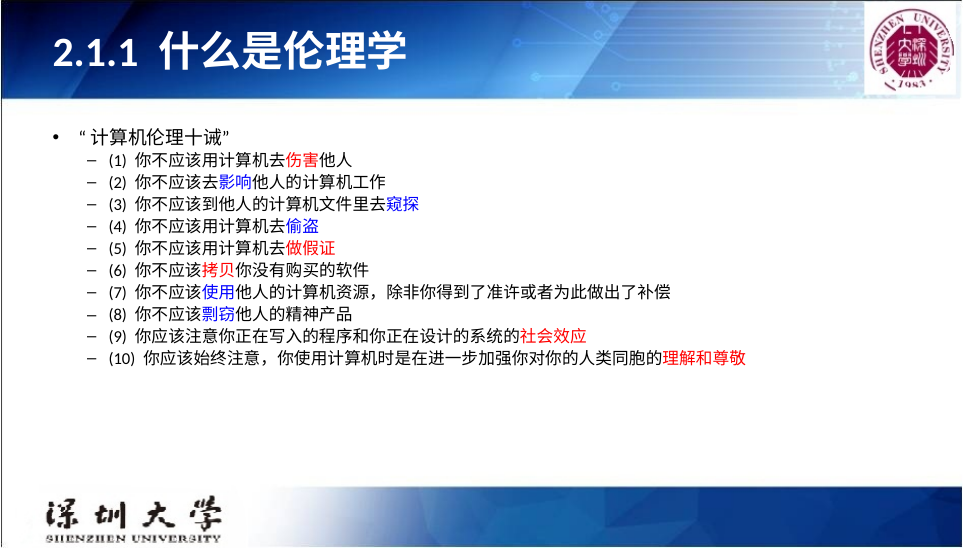

# 2.1.1 什么是伦理学
“计算机伦理十诫”
(1) 你不应该用计算机去伤害他人
(2) 你不应该去影响他人的计算机工作
(3) 你不应该到他人的计算机文件里去窥探
(4) 你不应该用计算机去偷盗
(5) 你不应该用计算机去做假证
(6) 你不应该拷贝你没有购买的软件
(7) 你不应该使用他人的计算机资源，除非你得到了准许或者为此做出了补偿
(8) 你不应该剽窃他人的精神产品
(9) 你应该注意你正在写入的程序和你正在设计的系统的社会效应
(10) 你应该始终注意，你使用计算机时是在进一步加强你对你的人类同胞的理解和尊敬
43